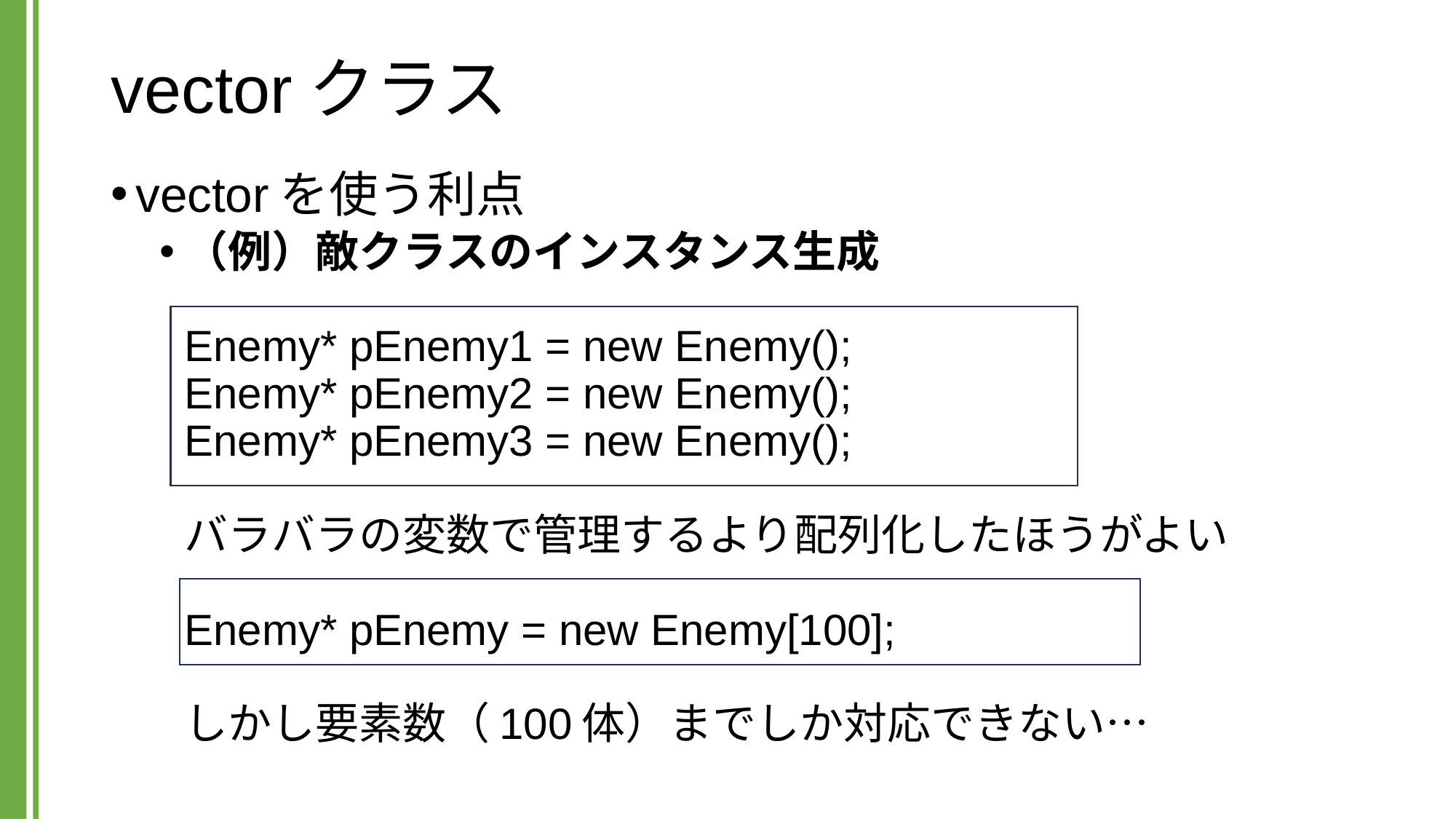

# vectorクラス
vectorを使う利点
（例）敵クラスのインスタンス生成
Enemy* pEnemy1 = new Enemy();
Enemy* pEnemy2 = new Enemy();
Enemy* pEnemy3 = new Enemy();
バラバラの変数で管理するより配列化したほうがよい
Enemy* pEnemy = new Enemy[100];
しかし要素数（100体）までしか対応できない…